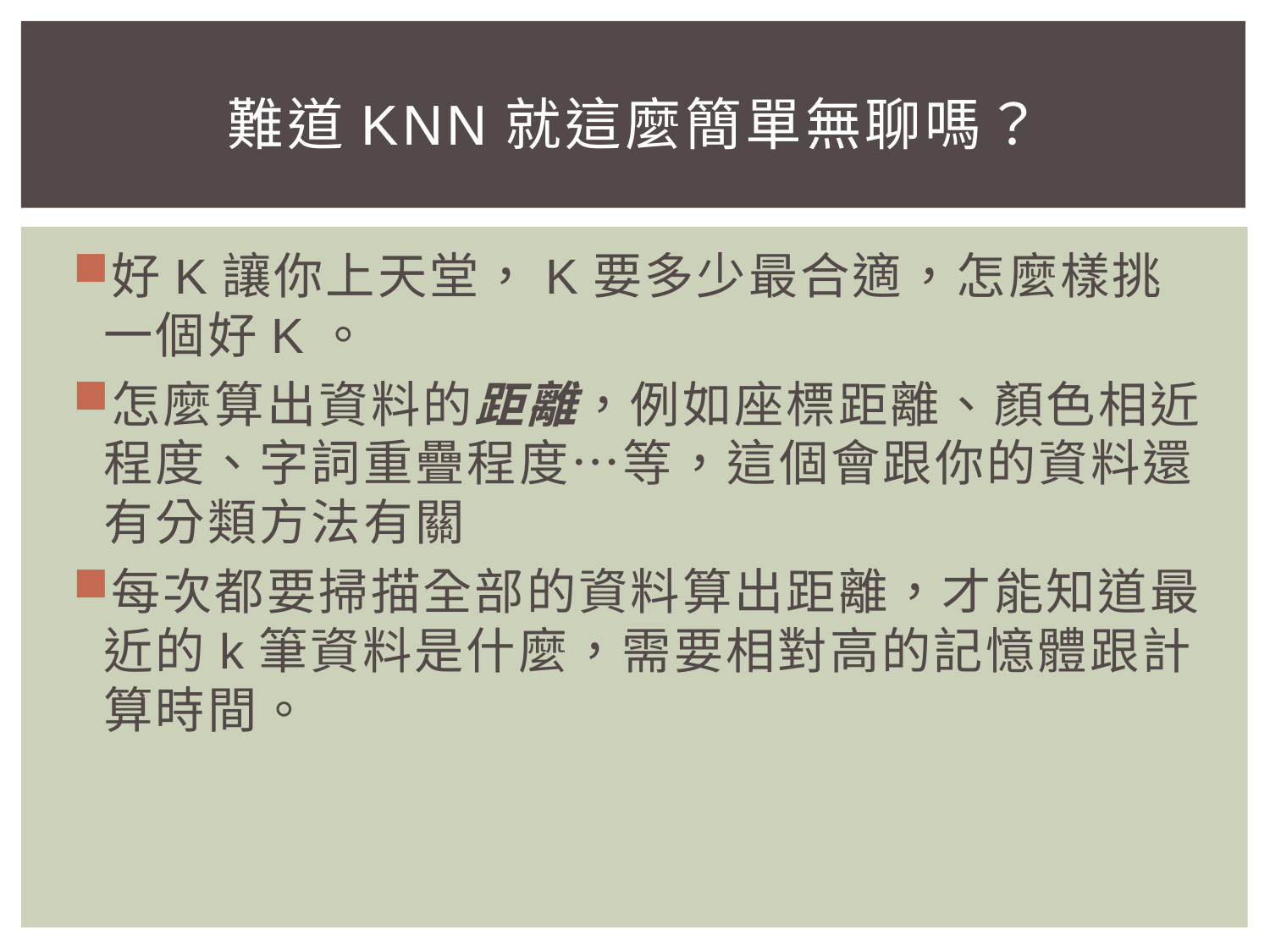

# 難道KNN就這麼簡單無聊嗎？
好K讓你上天堂，K要多少最合適，怎麼樣挑一個好K。
怎麼算出資料的距離，例如座標距離、顏色相近程度、字詞重疊程度…等，這個會跟你的資料還有分類方法有關
每次都要掃描全部的資料算出距離，才能知道最近的k筆資料是什麼，需要相對高的記憶體跟計算時間。